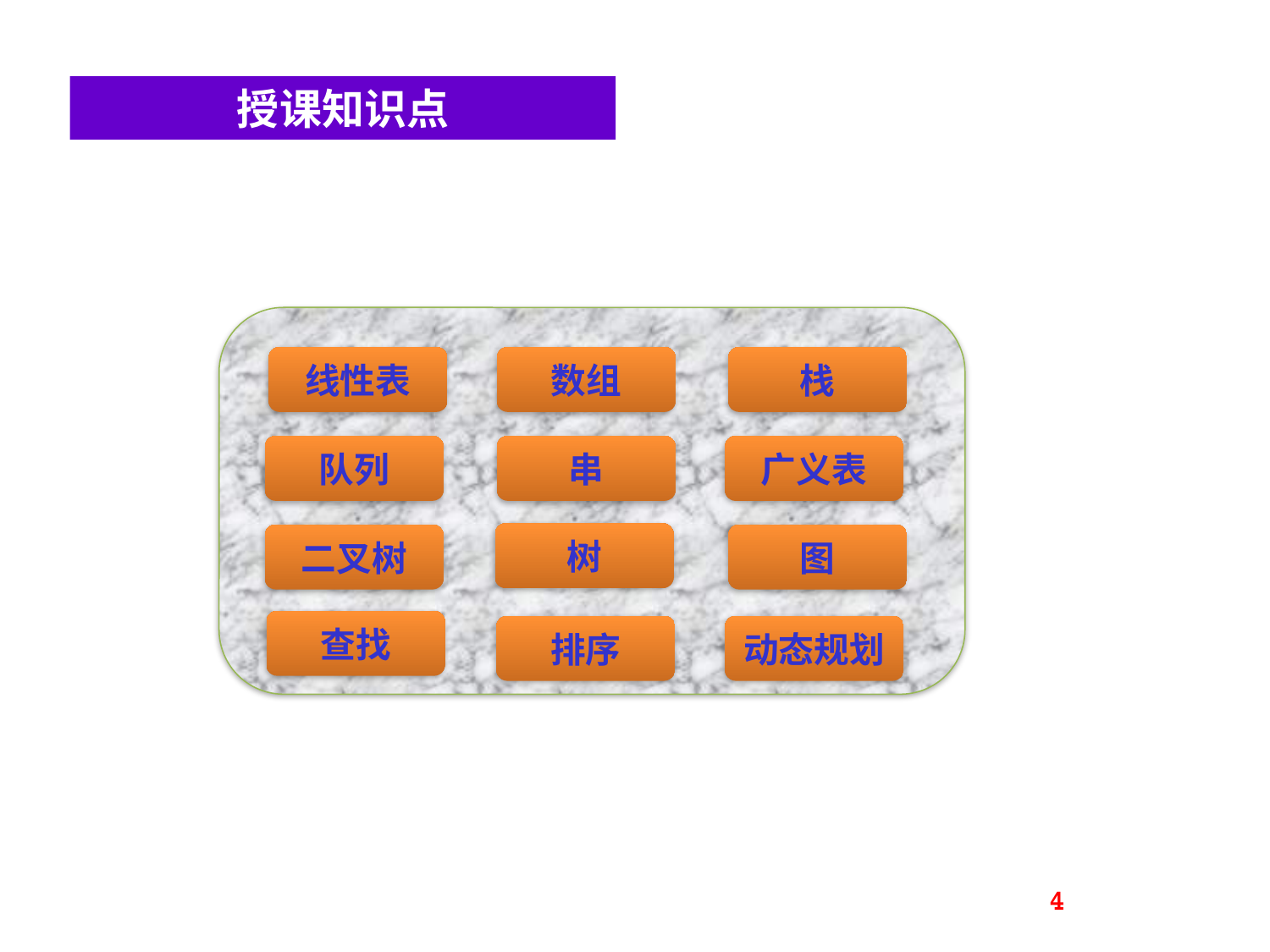

授课知识点

线性表
数组
栈
队列
串
广义表
树
二叉树
图
查找
排序
动态规划
4